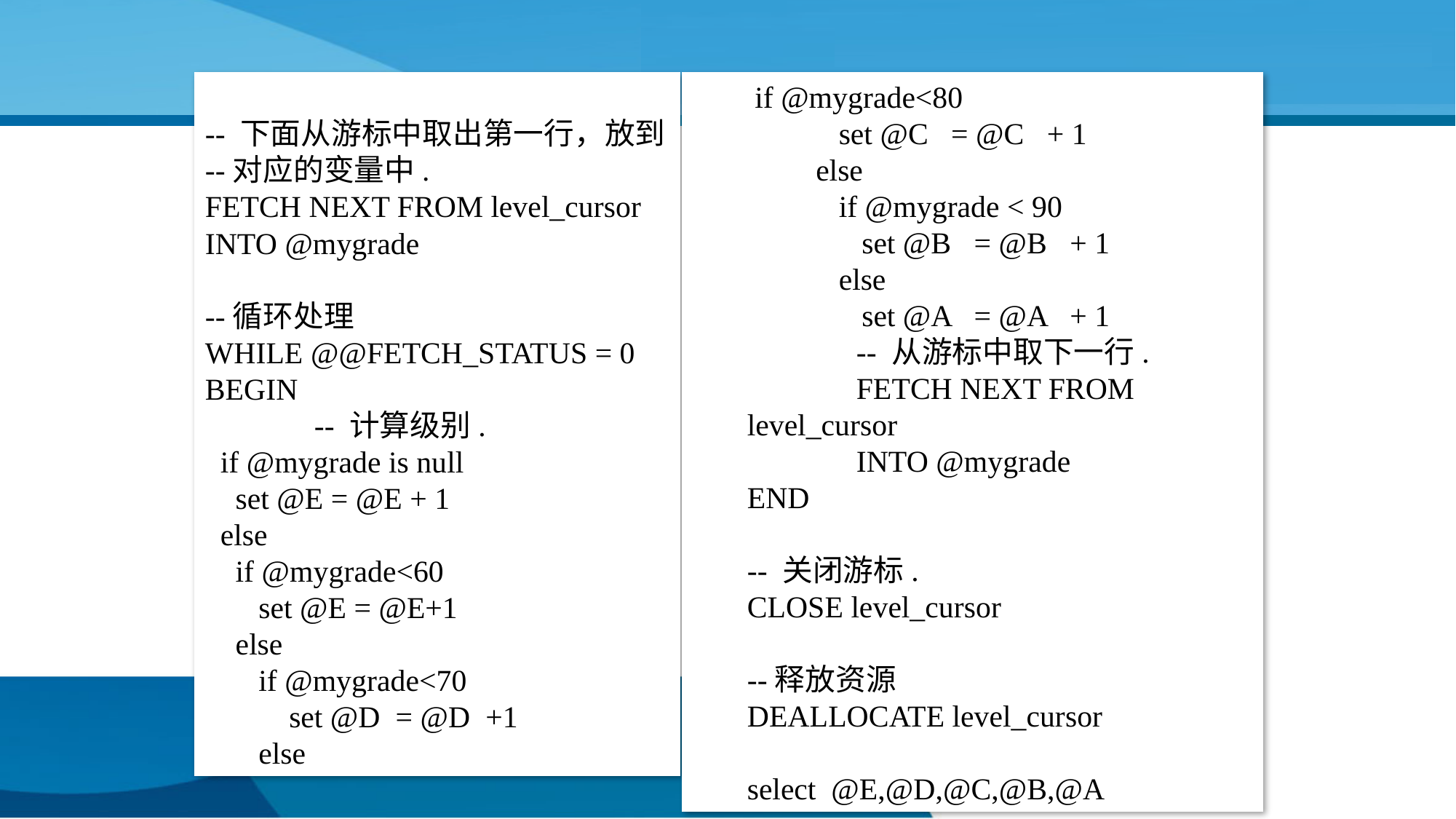

if @mygrade<80
            set @C   = @C   + 1
         else
            if @mygrade < 90
               set @B   = @B   + 1
            else
               set @A   = @A   + 1
	-- 从游标中取下一行.
	FETCH NEXT FROM level_cursor
	INTO @mygrade
END

-- 关闭游标.
CLOSE level_cursor

--释放资源
DEALLOCATE level_cursor

select  @E,@D,@C,@B,@A

-- 下面从游标中取出第一行，放到
--对应的变量中.
FETCH NEXT FROM level_cursor
INTO @mygrade

--循环处理
WHILE @@FETCH_STATUS = 0
BEGIN
	-- 计算级别.
  if @mygrade is null
    set @E = @E + 1
  else
    if @mygrade<60
       set @E = @E+1
    else
       if @mygrade<70
           set @D  = @D  +1
       else